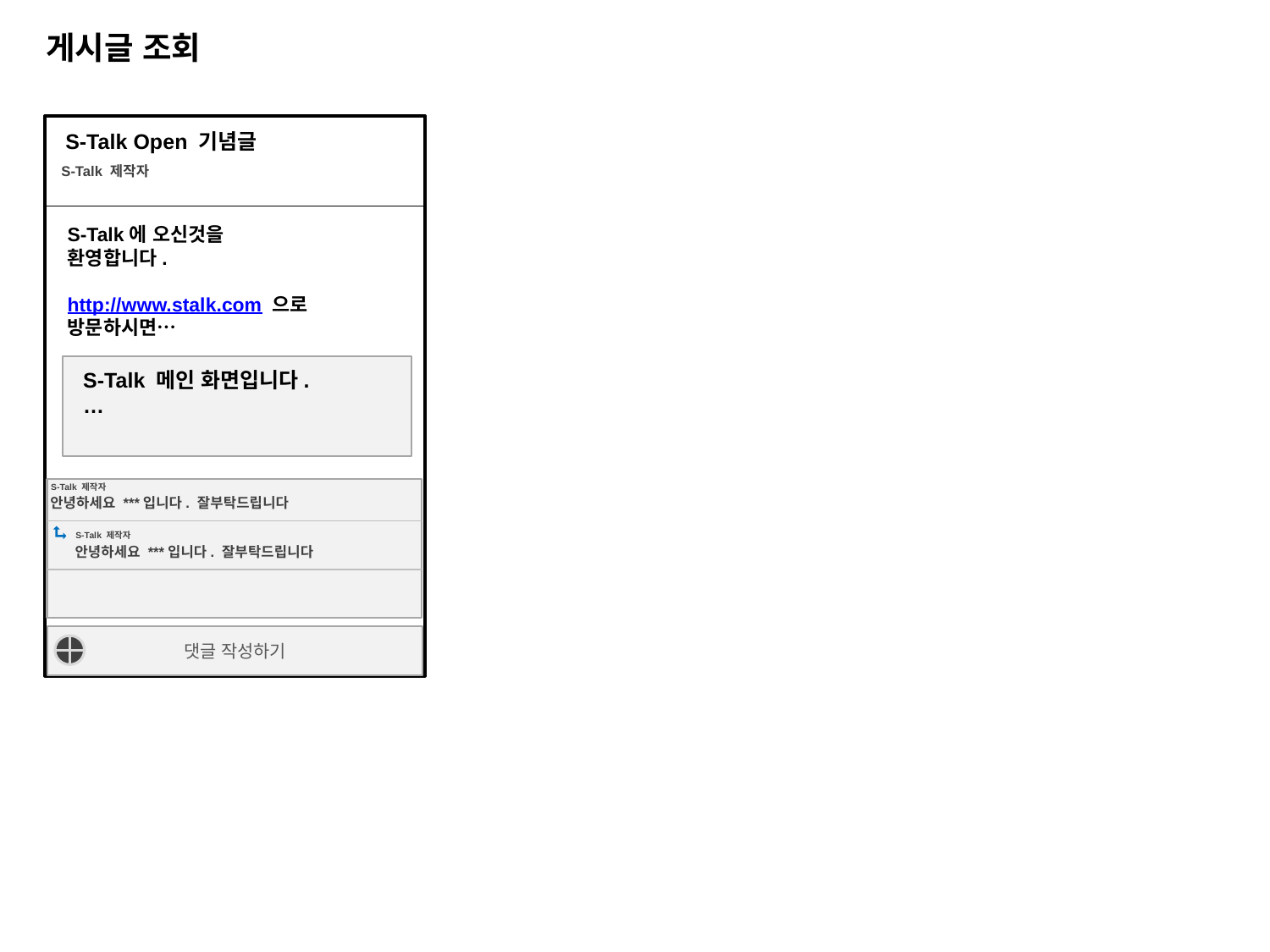

게시글 조회

S-Talk Open 기념글
S-Talk 제작자
S-Talk에 오신것을
환영합니다.

http://www.stalk.com 으로 방문하시면…

S-Talk 메인 화면입니다.
…

S-Talk 제작자

안녕하세요 ***입니다. 잘부탁드립니다
S-Talk 제작자

안녕하세요 ***입니다. 잘부탁드립니다
댓글 작성하기